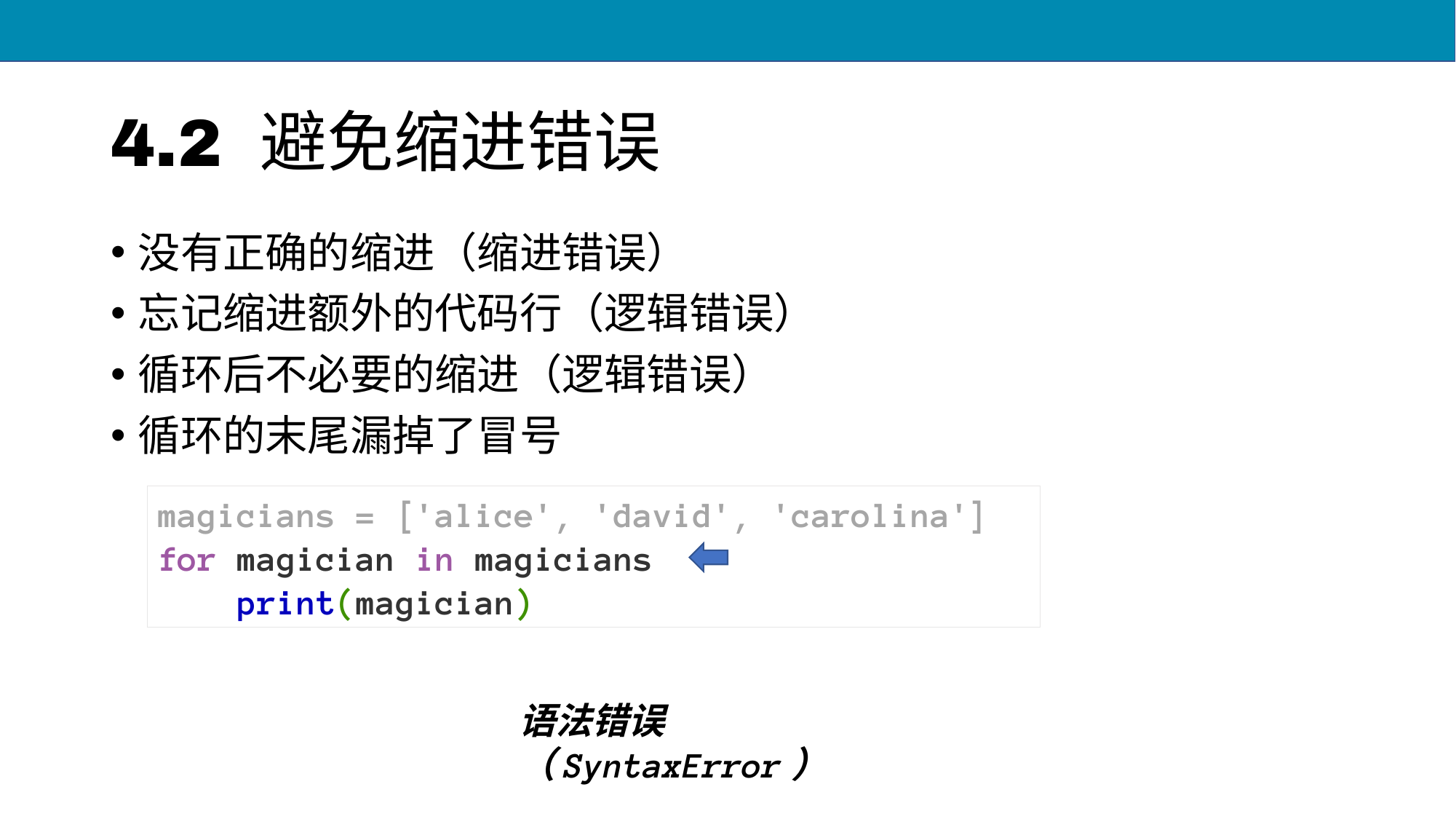

# 4.2 避免缩进错误
没有正确的缩进（缩进错误）
忘记缩进额外的代码行（逻辑错误）
循环后不必要的缩进（逻辑错误）
循环的末尾漏掉了冒号

magicians = ['alice', 'david', 'carolina']
for magician in magicians
    print(magician)

语法错误（SyntaxError）